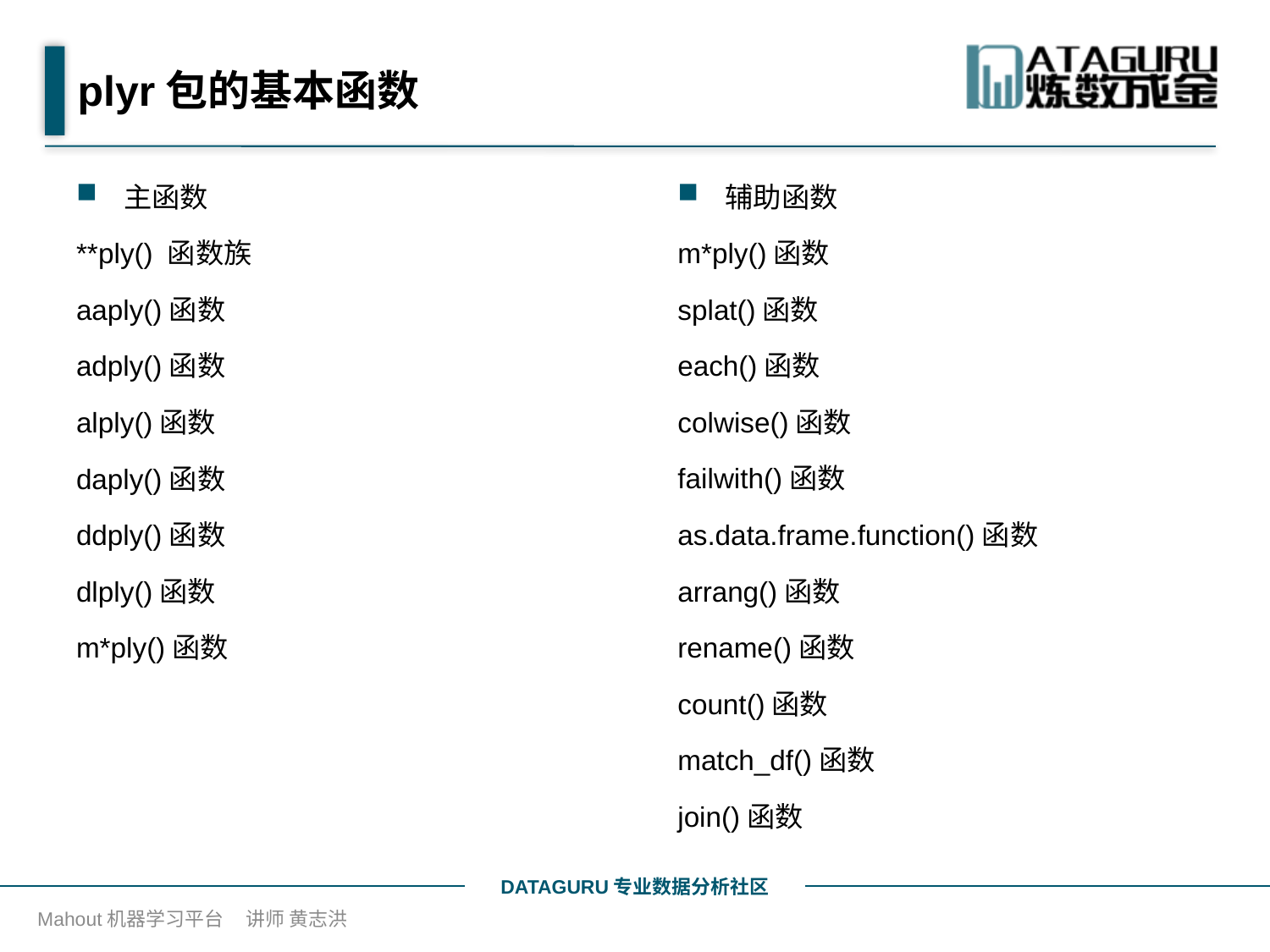

# plyr包的基本函数
主函数
**ply() 函数族
aaply()函数
adply()函数
alply()函数
daply()函数
ddply()函数
dlply()函数
m*ply()函数

辅助函数
m*ply()函数
splat()函数
each()函数
colwise()函数
failwith()函数
as.data.frame.function()函数
arrang()函数
rename()函数
count()函数
match_df()函数
join()函数